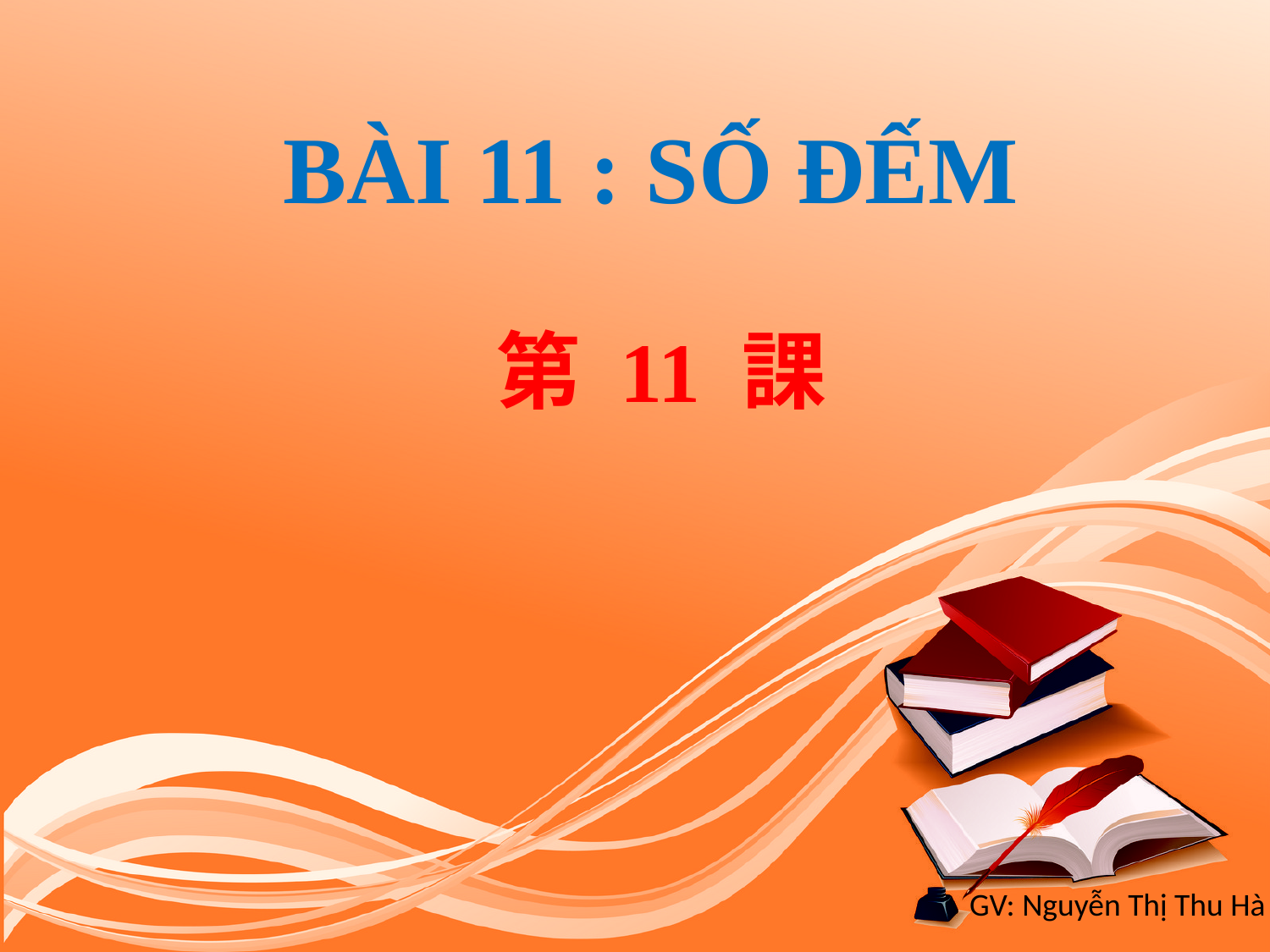

# BÀI 11 : SỐ ĐẾM
第 11 課
GV: Nguyễn Thị Thu Hà